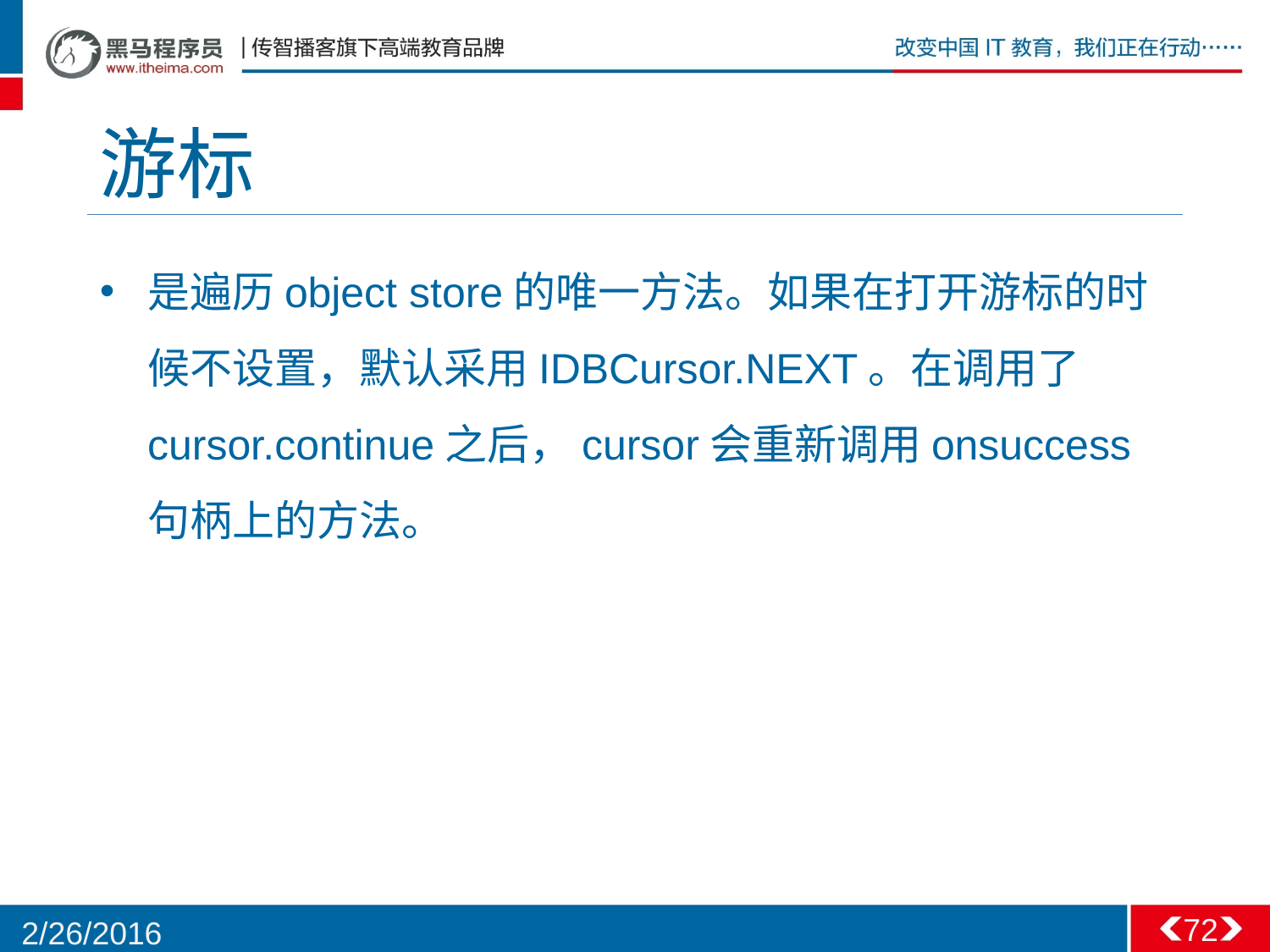

# 游标
是遍历object store的唯一方法。如果在打开游标的时候不设置，默认采用IDBCursor.NEXT。在调用了cursor.continue之后，cursor会重新调用onsuccess句柄上的方法。
72

2/26/2016